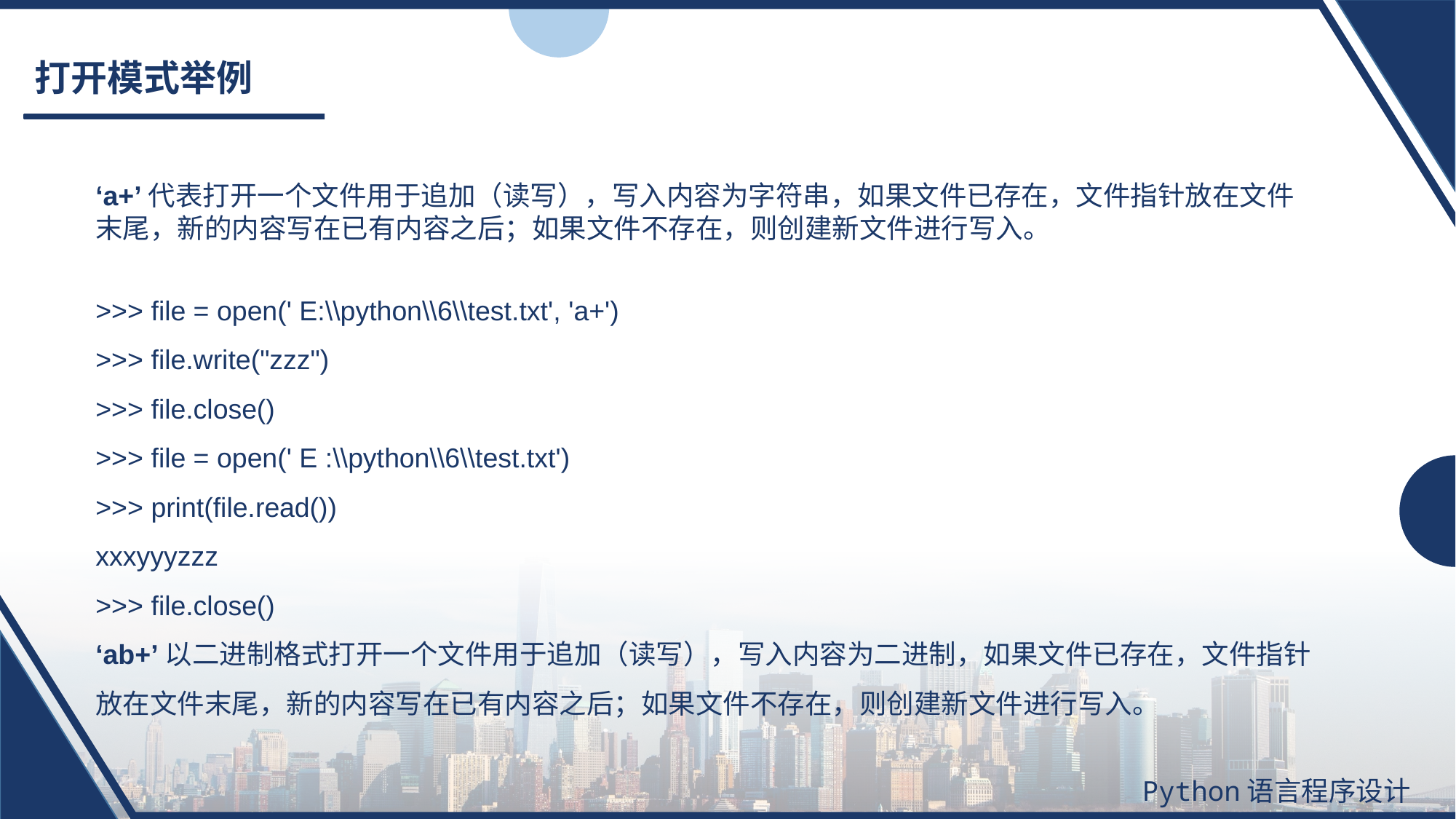

# 打开模式举例
‘a+’代表打开一个文件用于追加（读写），写入内容为字符串，如果文件已存在，文件指针放在文件末尾，新的内容写在已有内容之后；如果文件不存在，则创建新文件进行写入。

>>> file = open(' E:\\python\\6\\test.txt', 'a+')
>>> file.write("zzz")
>>> file.close()
>>> file = open(' E :\\python\\6\\test.txt')
>>> print(file.read())
xxxyyyzzz
>>> file.close()
‘ab+’以二进制格式打开一个文件用于追加（读写），写入内容为二进制，如果文件已存在，文件指针放在文件末尾，新的内容写在已有内容之后；如果文件不存在，则创建新文件进行写入。